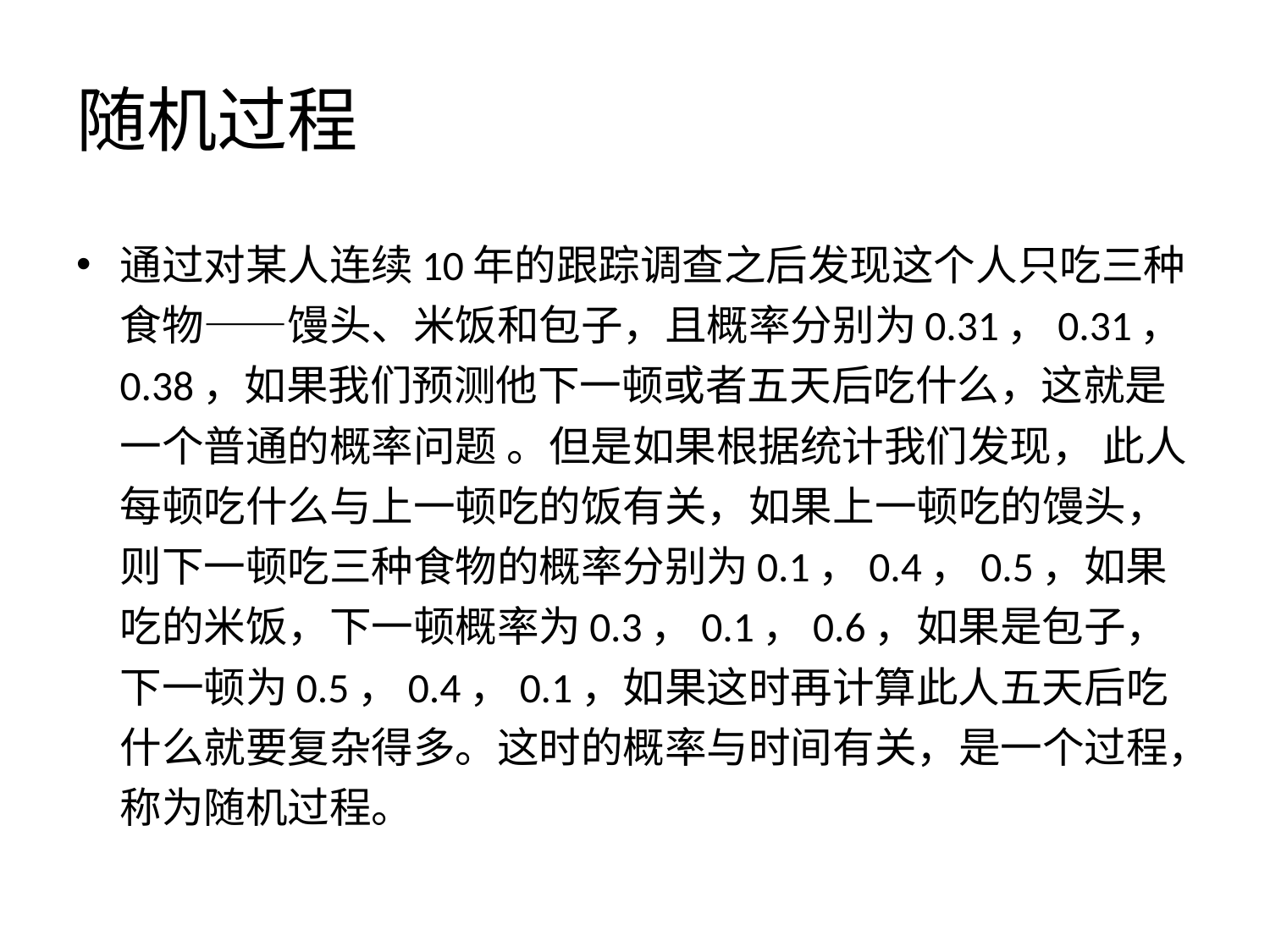

# 随机过程
通过对某人连续10年的跟踪调查之后发现这个人只吃三种食物——馒头、米饭和包子，且概率分别为0.31，0.31，0.38，如果我们预测他下一顿或者五天后吃什么，这就是一个普通的概率问题 。但是如果根据统计我们发现， 此人每顿吃什么与上一顿吃的饭有关，如果上一顿吃的馒头，则下一顿吃三种食物的概率分别为0.1，0.4，0.5，如果吃的米饭，下一顿概率为0.3，0.1，0.6，如果是包子，下一顿为0.5，0.4，0.1，如果这时再计算此人五天后吃什么就要复杂得多。这时的概率与时间有关，是一个过程，称为随机过程。